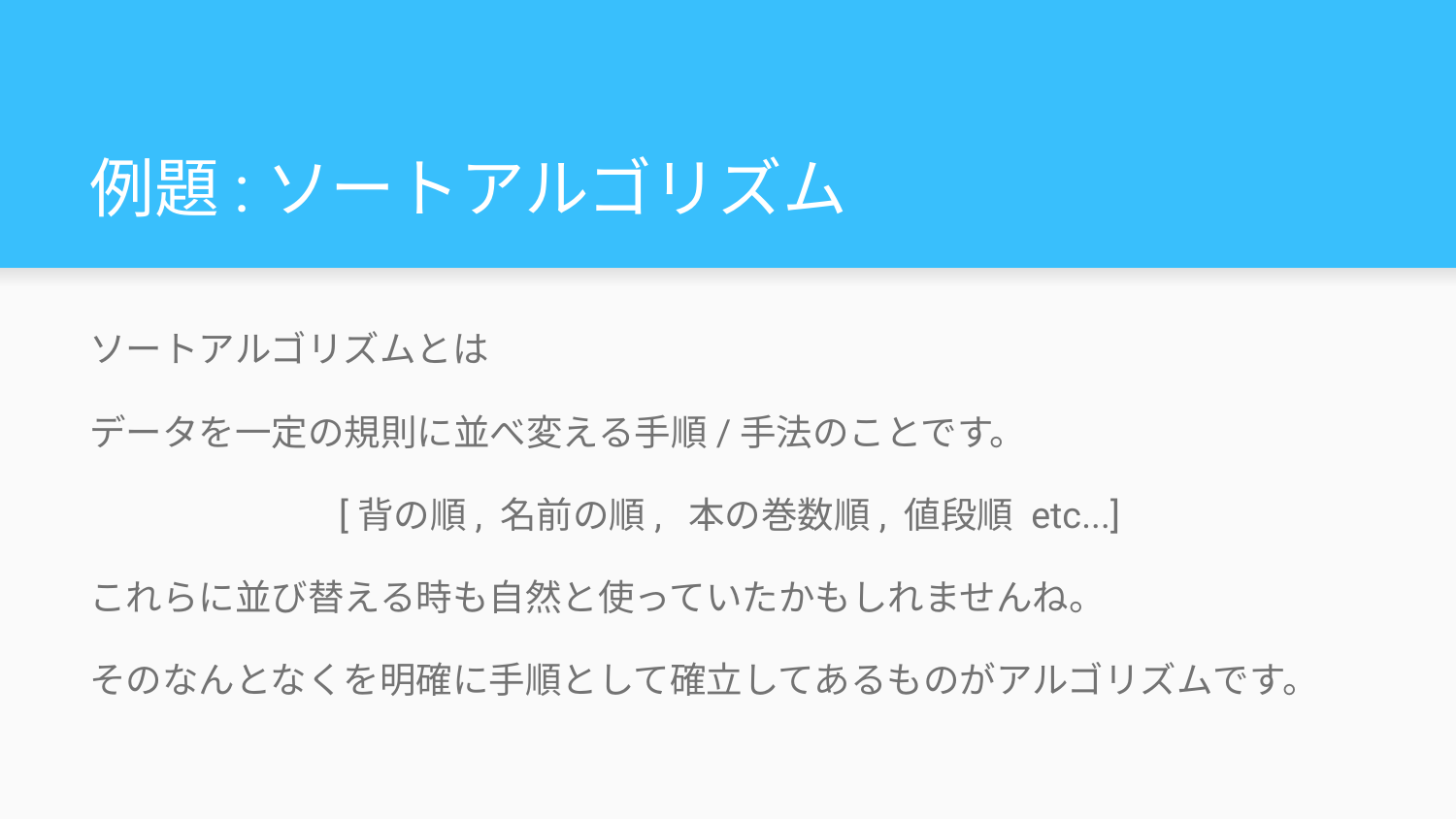

# 例題:ソートアルゴリズム
ソートアルゴリズムとは
データを一定の規則に並べ変える手順/手法のことです。
[背の順, 名前の順,  本の巻数順, 値段順 etc...]
これらに並び替える時も自然と使っていたかもしれませんね。
そのなんとなくを明確に手順として確立してあるものがアルゴリズムです。